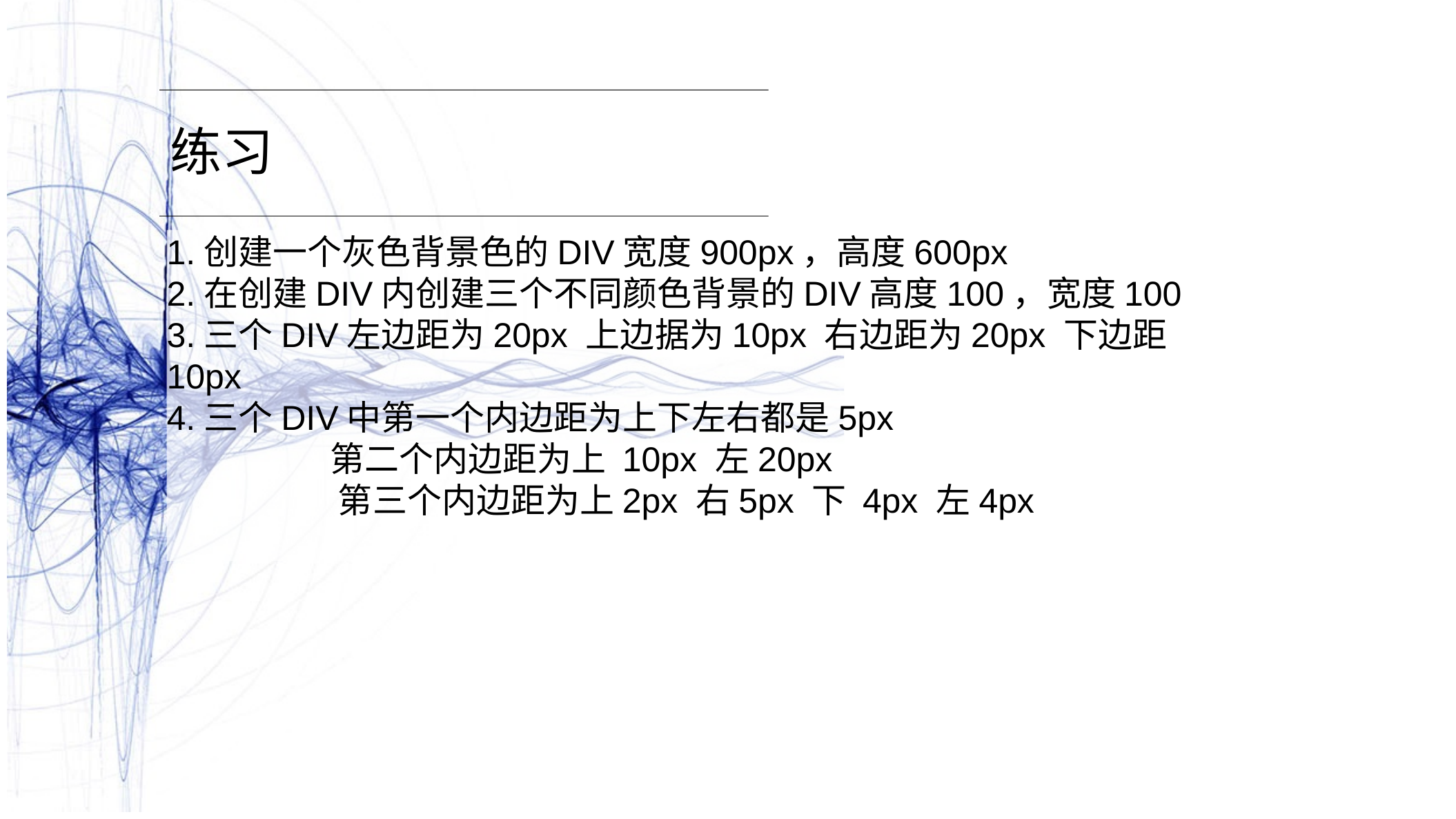

练习

1.创建一个灰色背景色的DIV宽度900px，高度600px
2.在创建DIV内创建三个不同颜色背景的DIV高度100，宽度100
3.三个DIV左边距为20px 上边据为10px 右边距为20px 下边距10px
4.三个DIV中第一个内边距为上下左右都是5px
                    第二个内边距为上 10px 左20px
                     第三个内边距为上2px 右5px 下 4px 左4px